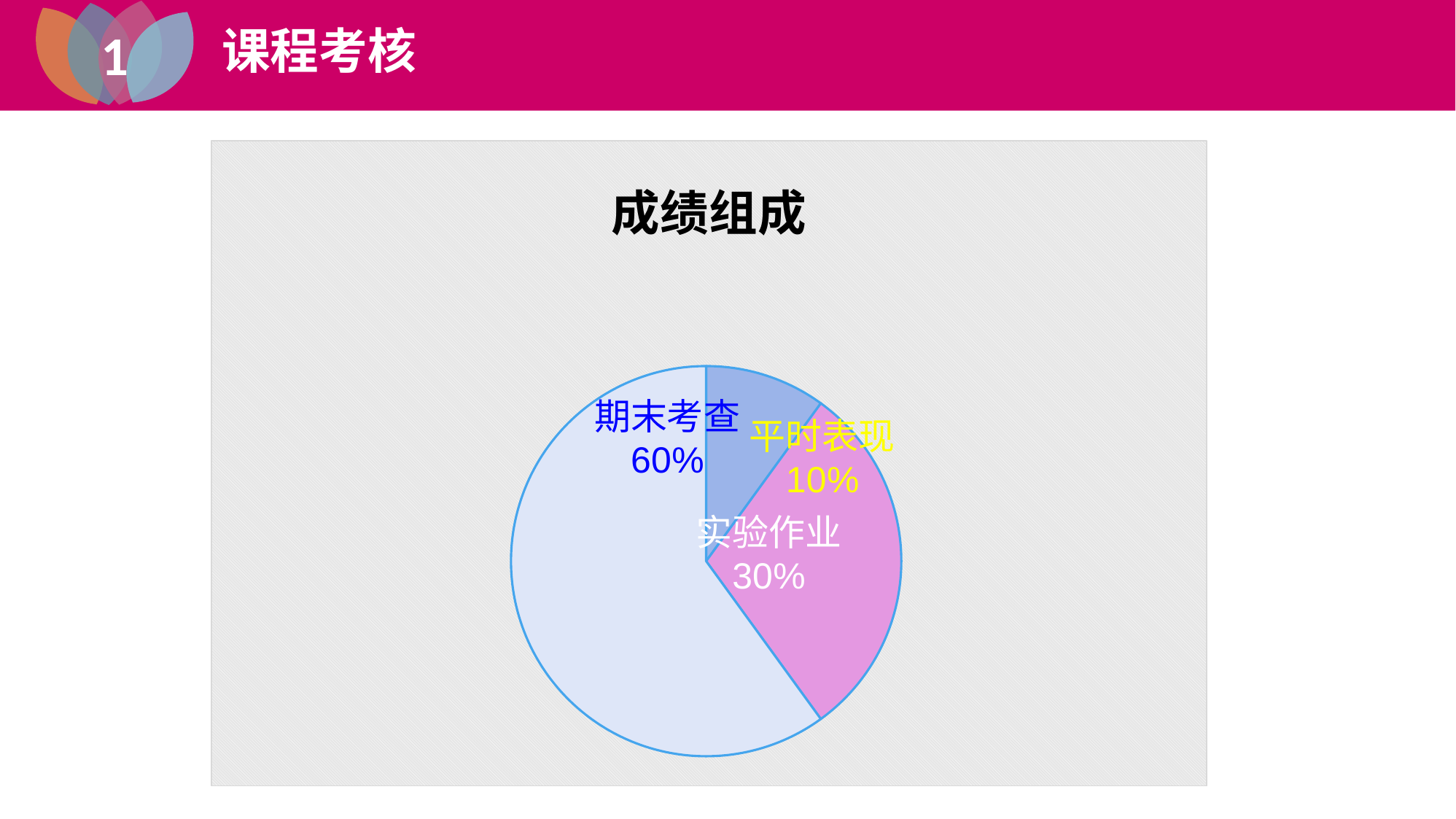

1
课程考核
2

### Chart: 成绩组成

| Category | 成绩 |
|---|---|
| 平时表现 | 0.1 |
| 实验作业 | 0.3 |
| 期末考查 | 0.6 |